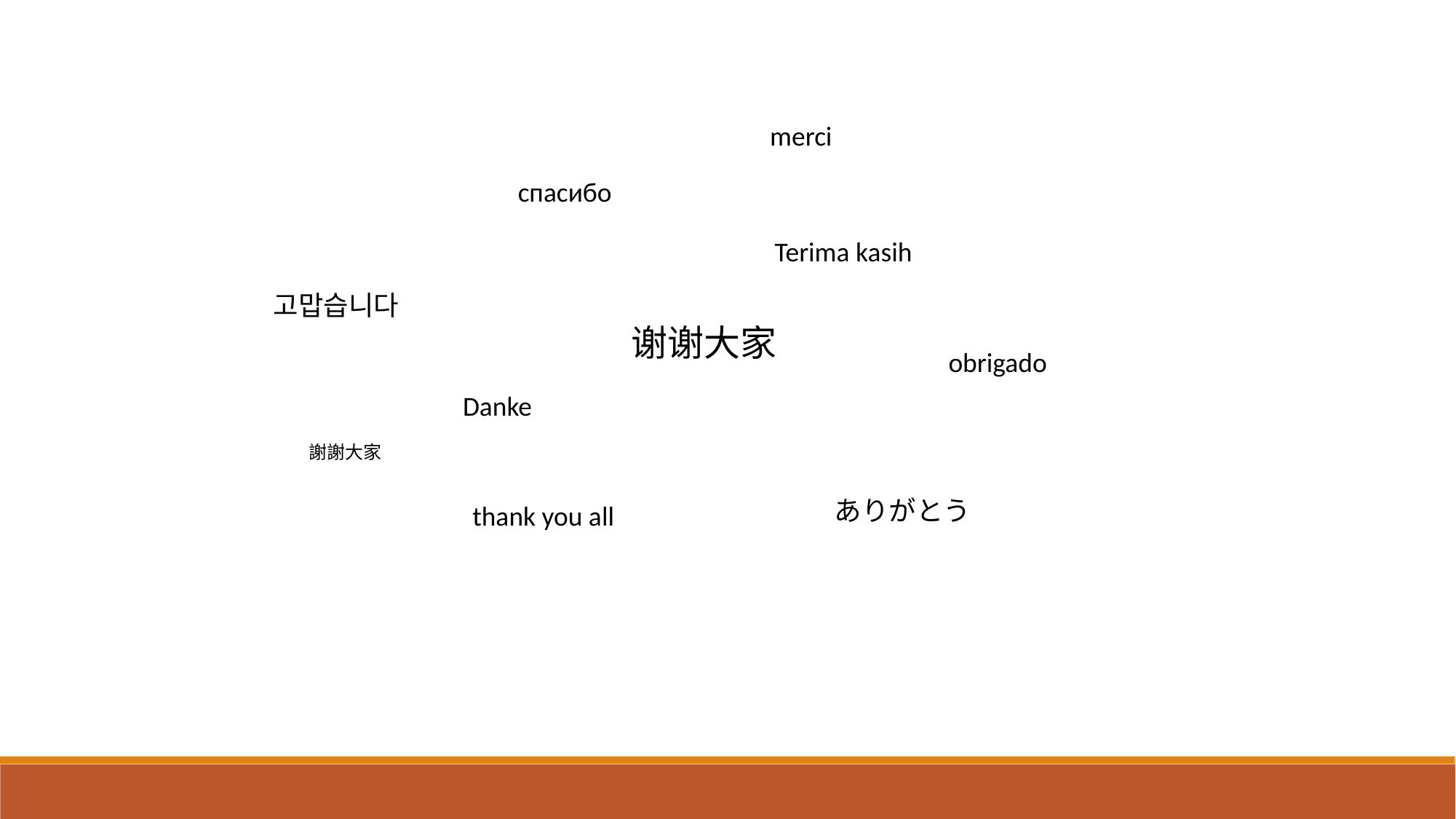

merci
спасибо
Terima kasih
고맙습니다
谢谢大家
obrigado
Danke
謝謝大家
ありがとう
thank you all